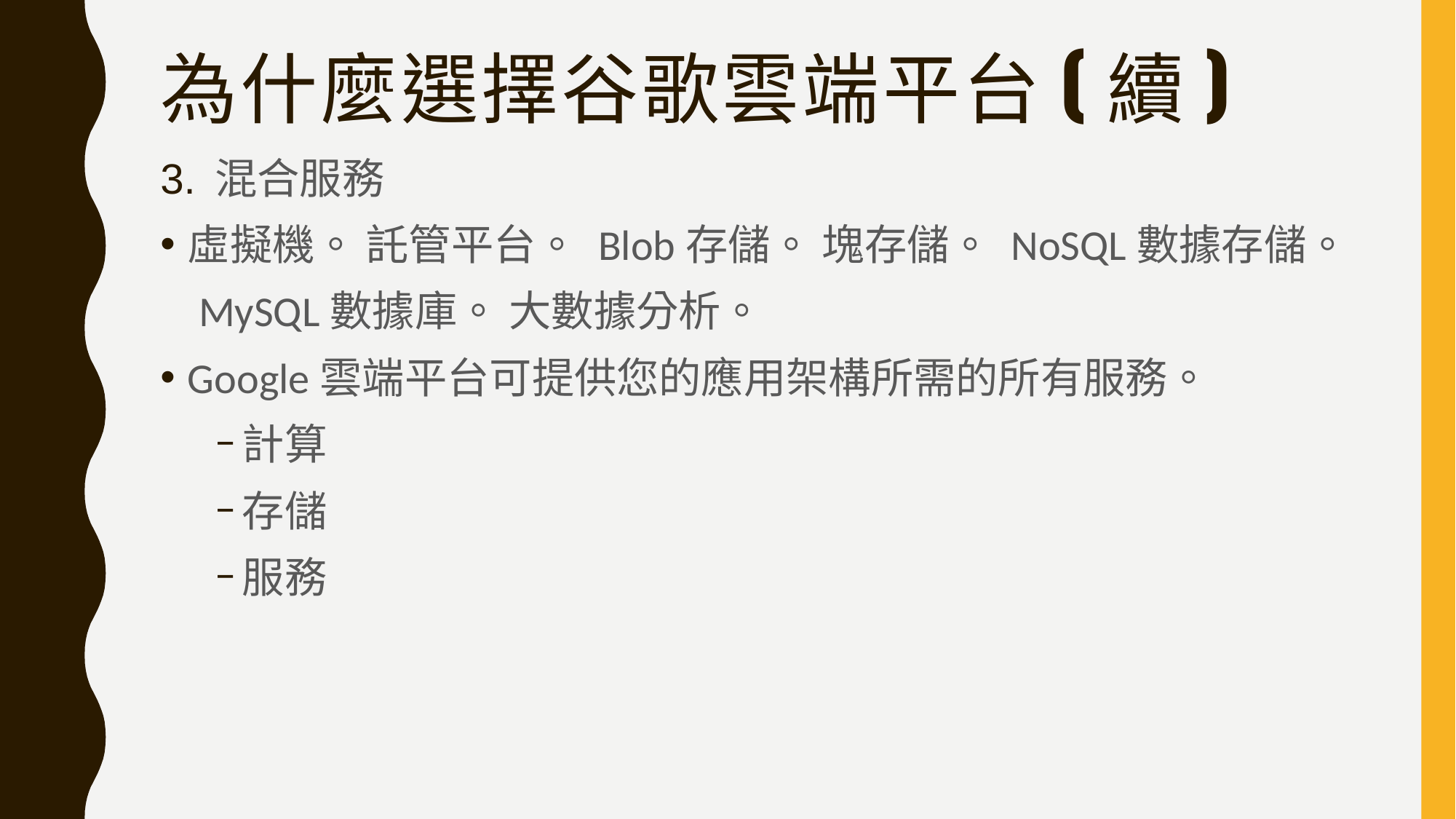

# 為什麼選擇谷歌雲端平台(續)
混合服務
虛擬機。 託管平台。 Blob存儲。 塊存儲。 NoSQL數據存儲。
    MySQL數據庫。 大數據分析。
Google雲端平台可提供您的應用架構所需的所有服務。
計算
存儲
服務